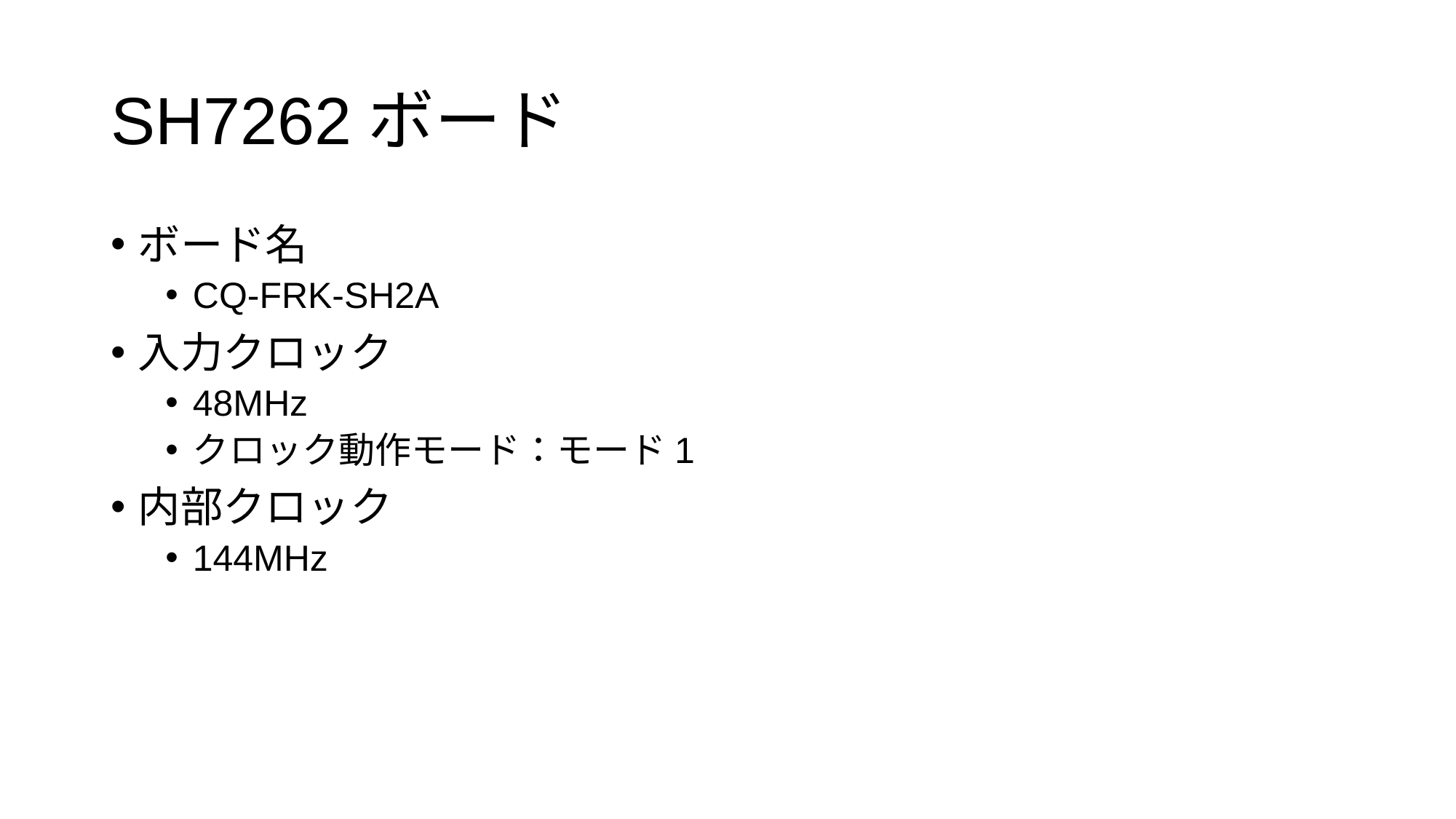

# SH7262ボード
ボード名
CQ-FRK-SH2A
入力クロック
48MHz
クロック動作モード：モード1
内部クロック
144MHz